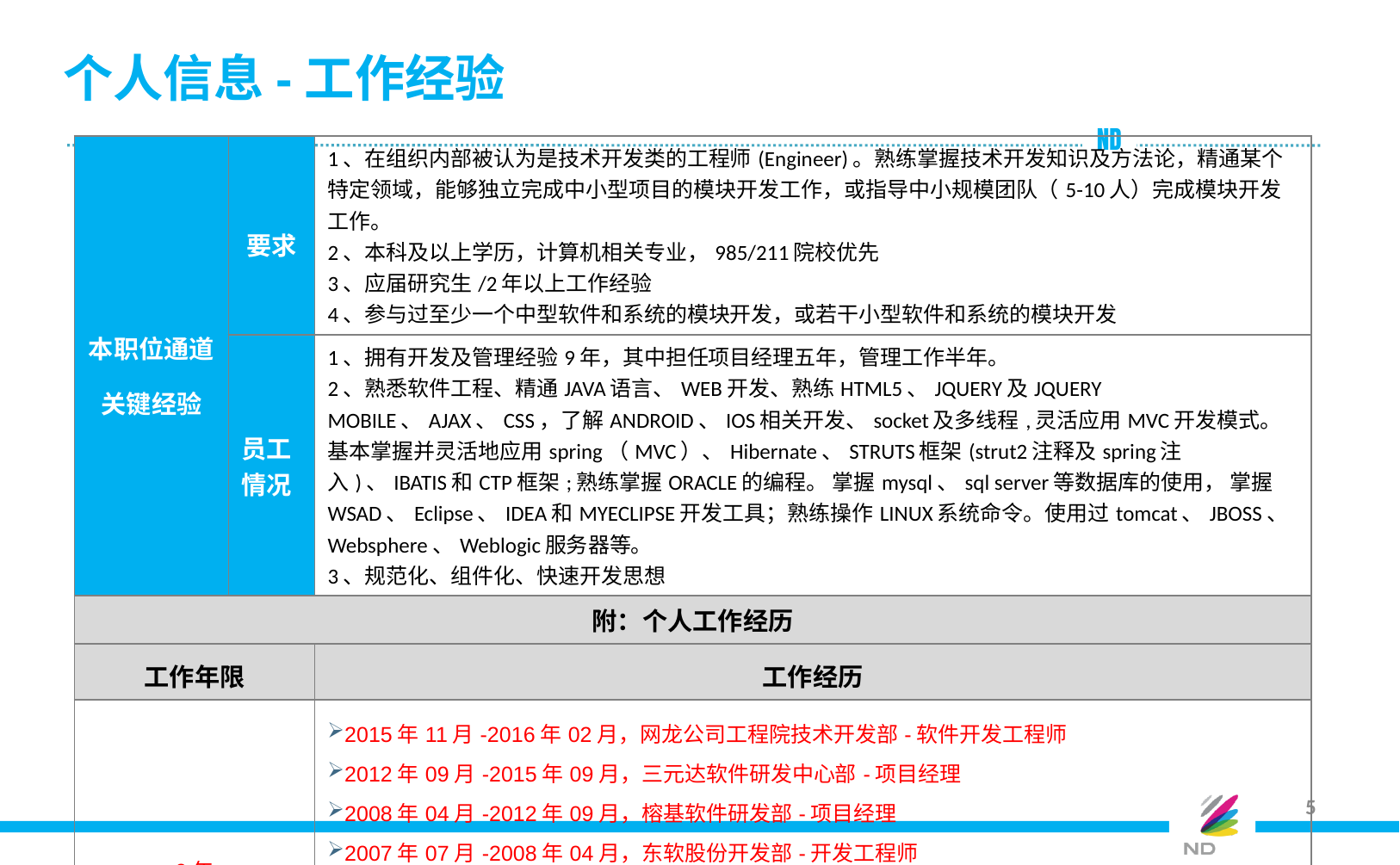

# 个人信息-工作经验
| 本职位通道关键经验 | 要求 | 1、在组织内部被认为是技术开发类的工程师(Engineer)。熟练掌握技术开发知识及方法论，精通某个特定领域，能够独立完成中小型项目的模块开发工作，或指导中小规模团队（5-10人）完成模块开发工作。 2、本科及以上学历，计算机相关专业，985/211院校优先 3、应届研究生/2年以上工作经验 4、参与过至少一个中型软件和系统的模块开发，或若干小型软件和系统的模块开发 |
| --- | --- | --- |
|  | 员工情况 | 1、拥有开发及管理经验9年，其中担任项目经理五年，管理工作半年。 2、熟悉软件工程、精通JAVA语言、WEB开发、熟练HTML5、JQUERY及JQUERY MOBILE、AJAX、CSS，了解ANDROID、IOS相关开发、socket及多线程,灵活应用MVC开发模式。基本掌握并灵活地应用spring（MVC）、Hibernate、STRUTS框架(strut2注释及spring注入)、IBATIS和CTP框架;熟练掌握ORACLE的编程。 掌握mysql、sql server等数据库的使用， 掌握WSAD、Eclipse、IDEA和MYECLIPSE开发工具；熟练操作LINUX系统命令。使用过tomcat、JBOSS、Websphere、Weblogic服务器等。 3、规范化、组件化、快速开发思想 |
| 附：个人工作经历 |  |  |
| 工作年限 |  | 工作经历 |
| 9年 |  | 2015年11月-2016年02月，网龙公司工程院技术开发部-软件开发工程师 2012年09月-2015年09月，三元达软件研发中心部-项目经理 2008年04月-2012年09月，榕基软件研发部-项目经理 2007年07月-2008年04月，东软股份开发部-开发工程师 |
5